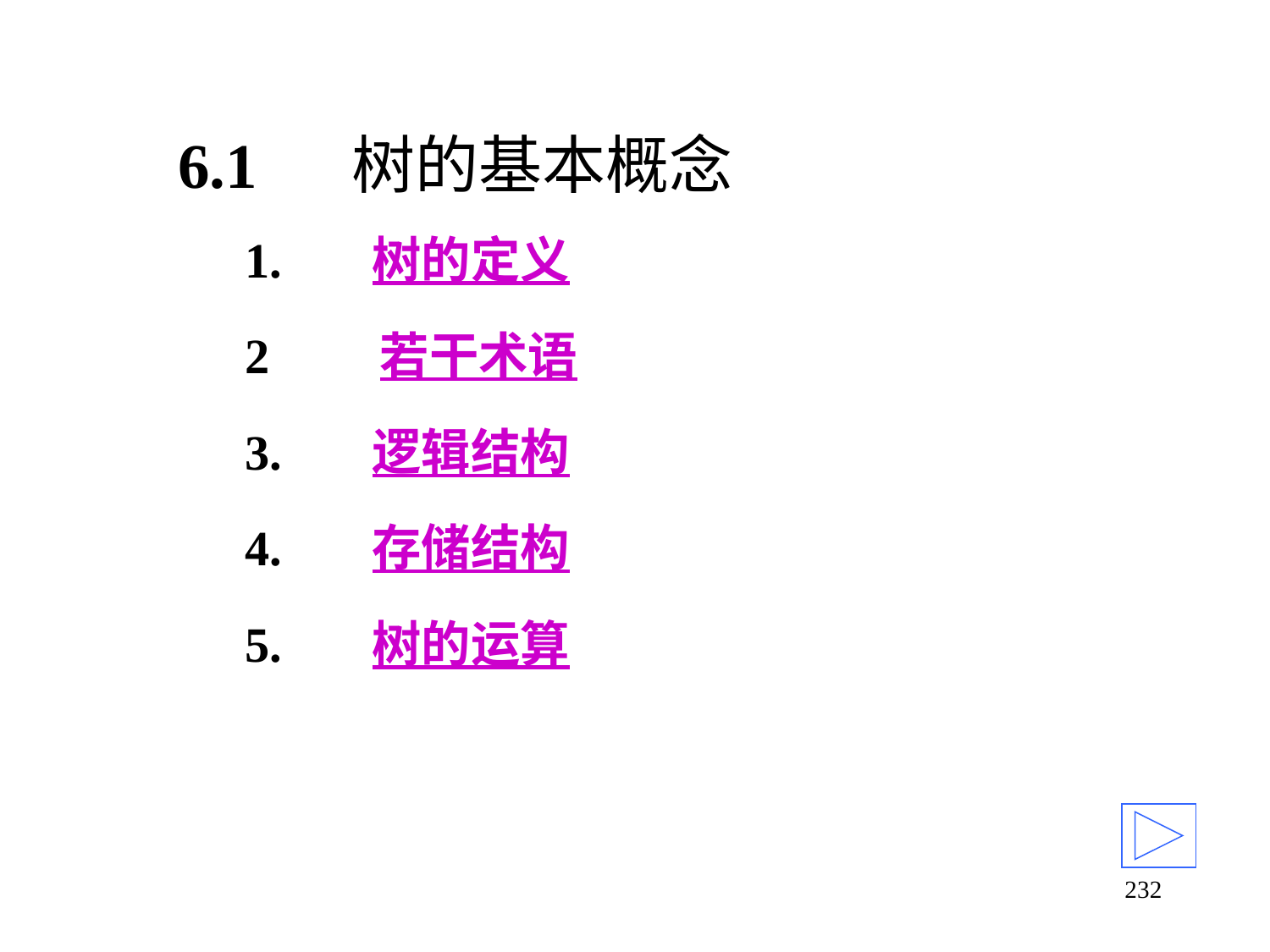

# 6.1     树的基本概念
1. 	树的定义
2        若干术语
3. 	逻辑结构
4.	存储结构
5. 	树的运算

232